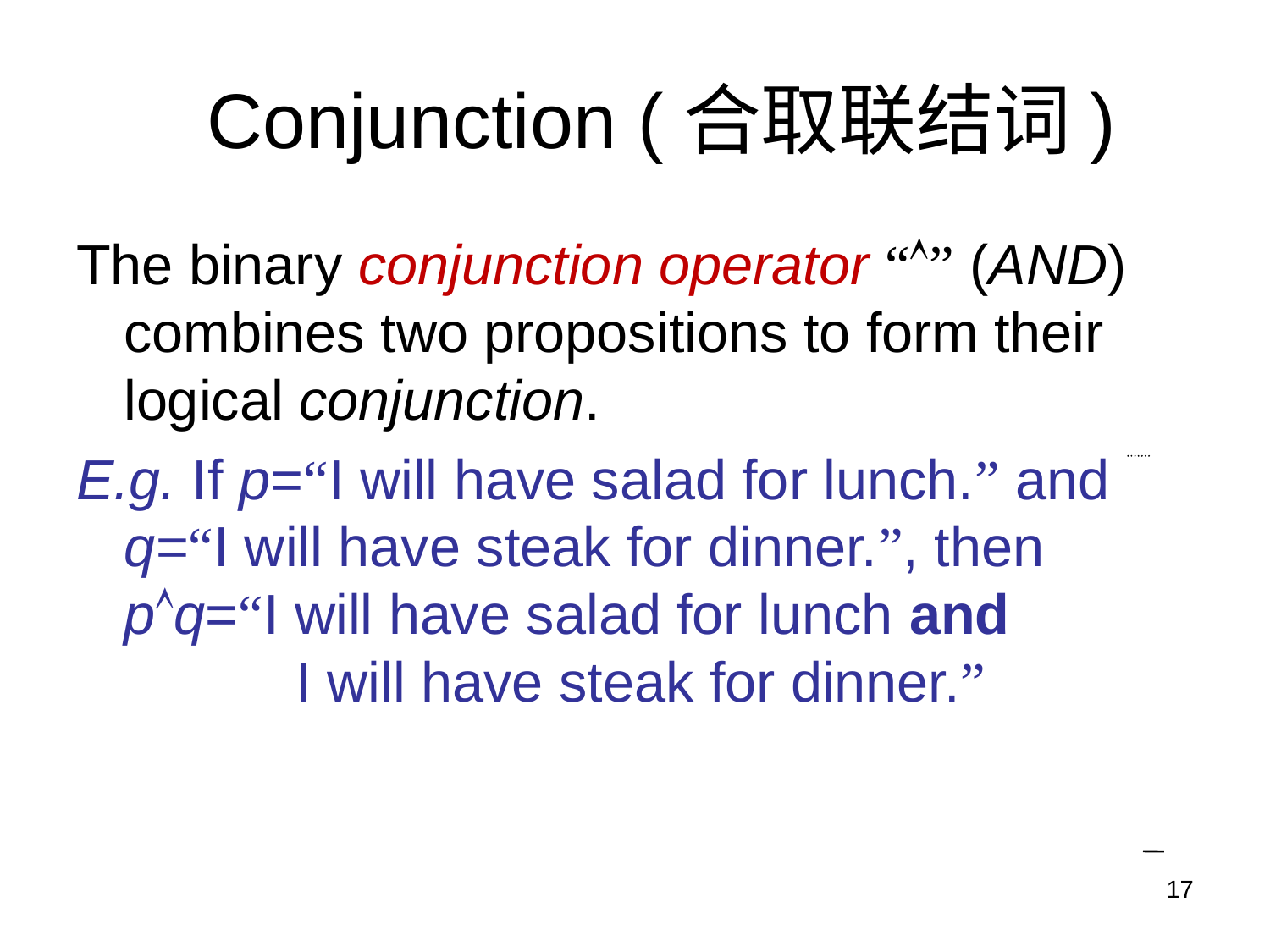

Topic #1.0 – Propositional Logic: Operators
# Conjunction (合取联结词)
The binary conjunction operator “∧” (AND) combines two propositions to form their logical conjunction.
E.g. If p=“I will have salad for lunch.” and q=“I will have steak for dinner.”, then p∧q=“I will have salad for lunch and
           I will have steak for dinner.”

17